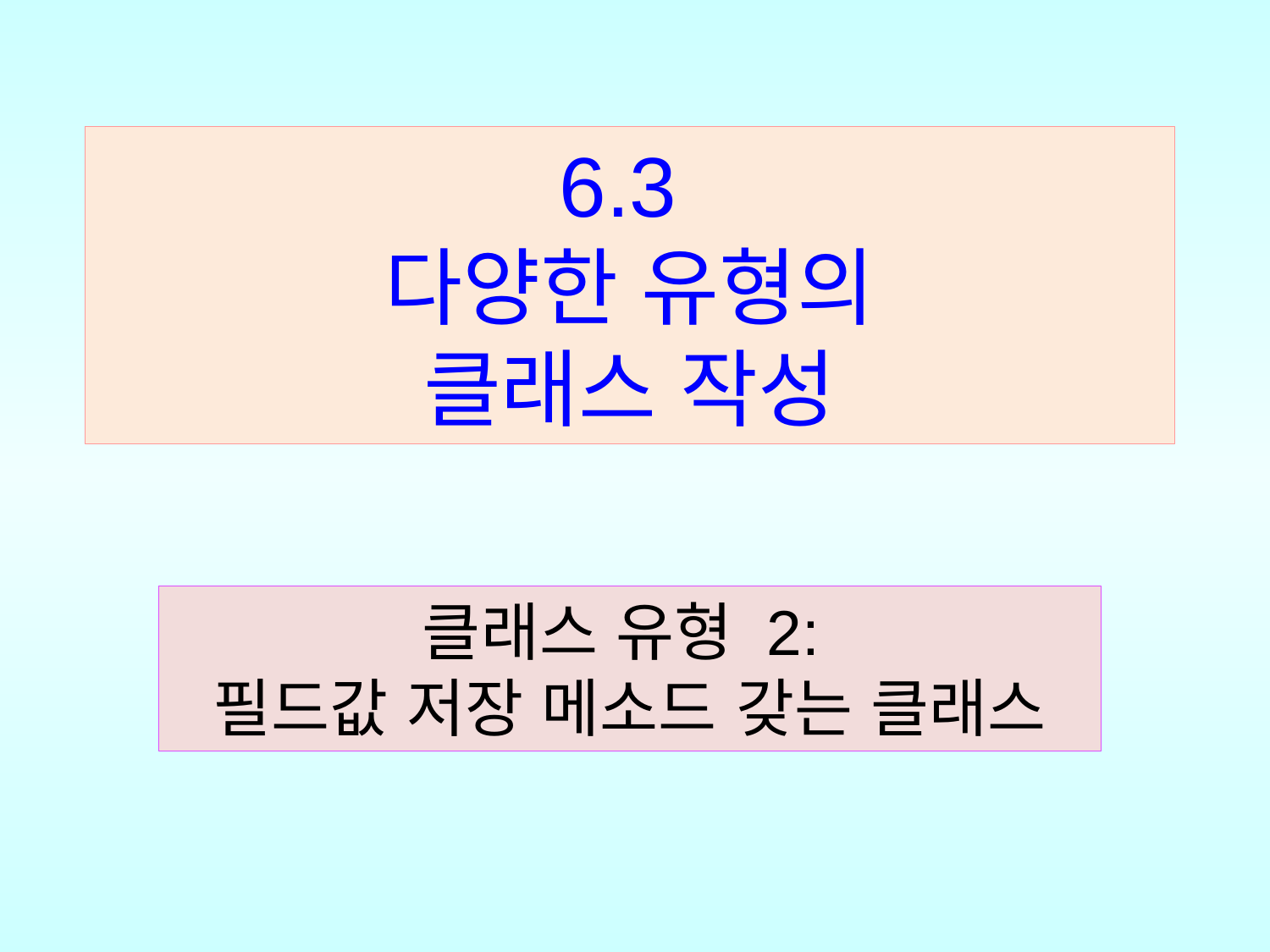

6.3
다양한 유형의
클래스 작성
클래스 유형 2:
필드값 저장 메소드 갖는 클래스